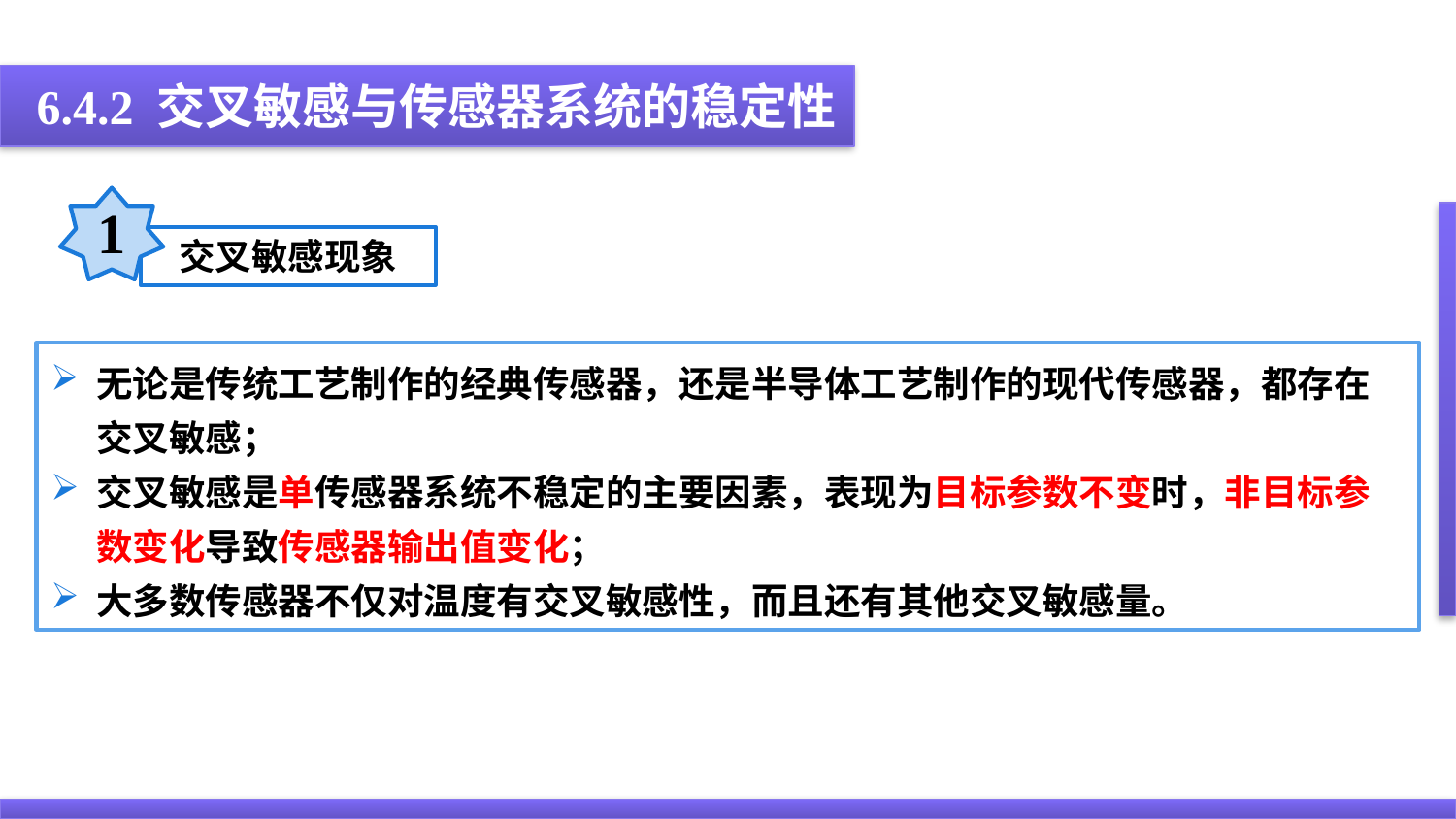

6.4.2 交叉敏感与传感器系统的稳定性
1
交叉敏感现象
无论是传统工艺制作的经典传感器，还是半导体工艺制作的现代传感器，都存在交叉敏感；
交叉敏感是单传感器系统不稳定的主要因素，表现为目标参数不变时，非目标参数变化导致传感器输出值变化；
大多数传感器不仅对温度有交叉敏感性，而且还有其他交叉敏感量。